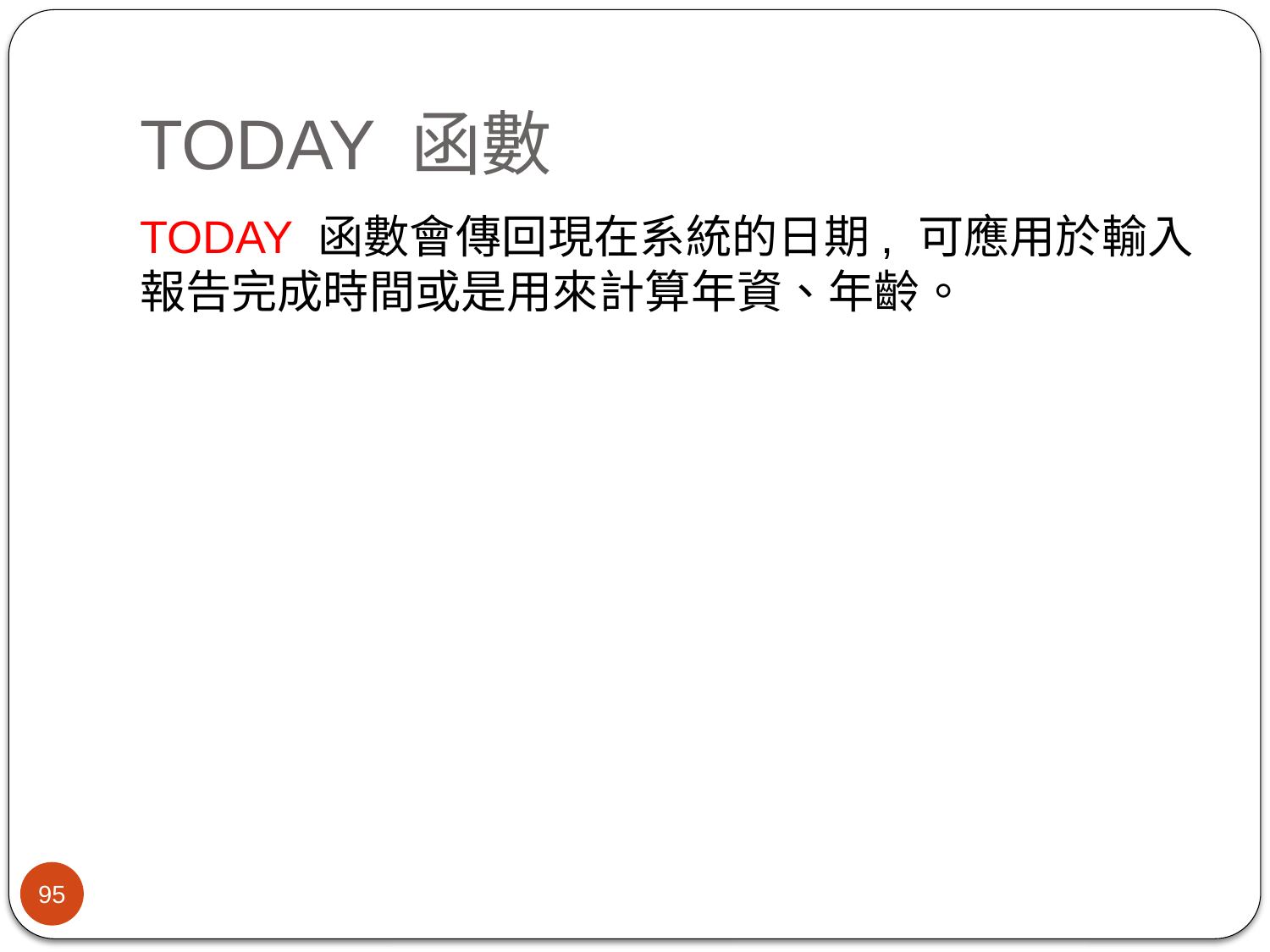

# TODAY 函數
TODAY 函數會傳回現在系統的日期, 可應用於輸入報告完成時間或是用來計算年資、年齡。
95